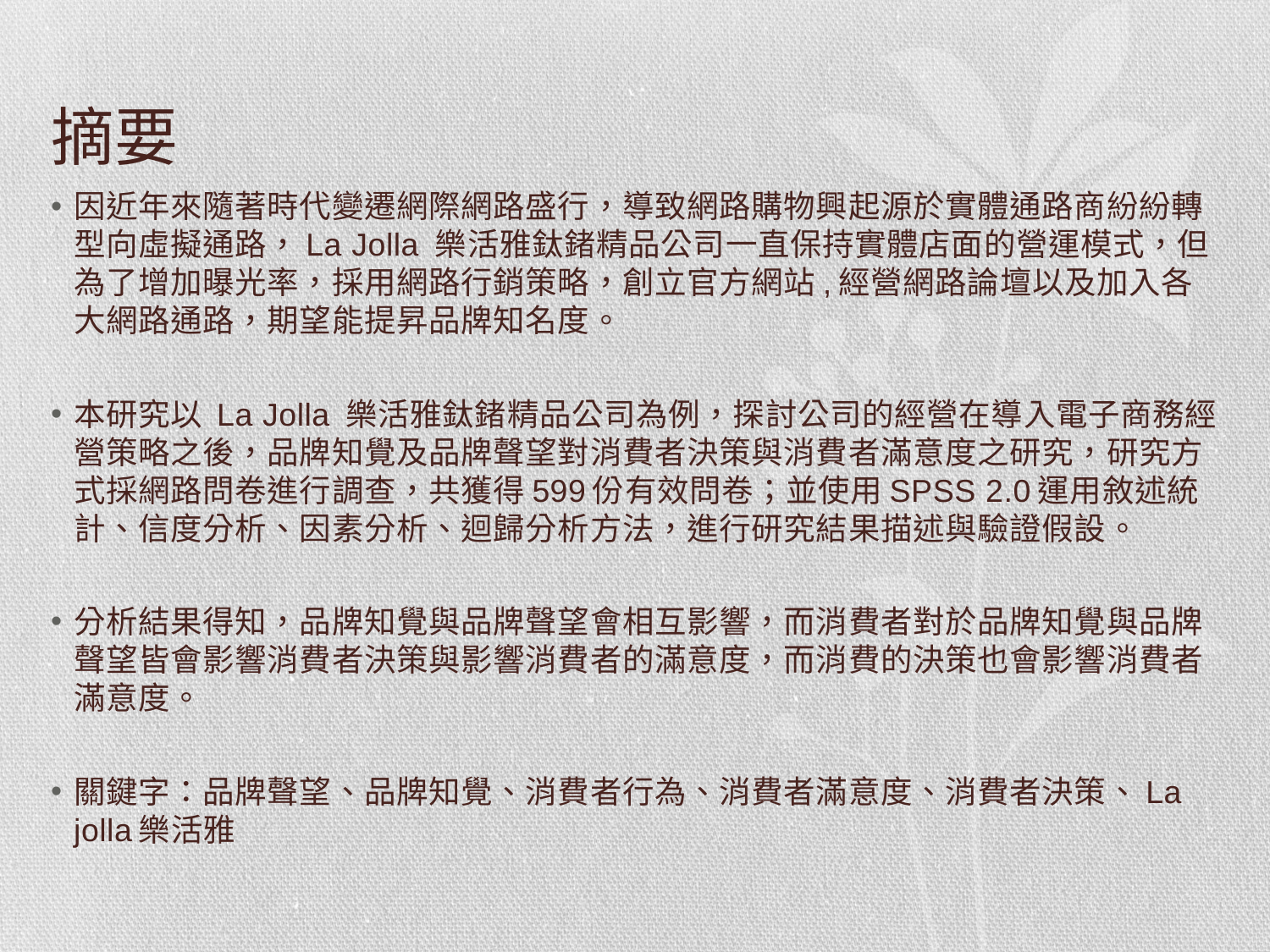

# 摘要
因近年來隨著時代變遷網際網路盛行，導致網路購物興起源於實體通路商紛紛轉型向虛擬通路，La Jolla 樂活雅鈦鍺精品公司一直保持實體店面的營運模式，但為了增加曝光率，採用網路行銷策略，創立官方網站,經營網路論壇以及加入各大網路通路，期望能提昇品牌知名度。

本研究以 La Jolla 樂活雅鈦鍺精品公司為例，探討公司的經營在導入電子商務經營策略之後，品牌知覺及品牌聲望對消費者決策與消費者滿意度之研究，研究方式採網路問卷進行調查，共獲得599份有效問卷；並使用SPSS 2.0運用敘述統計、信度分析、因素分析、迴歸分析方法，進行研究結果描述與驗證假設。

分析結果得知，品牌知覺與品牌聲望會相互影響，而消費者對於品牌知覺與品牌聲望皆會影響消費者決策與影響消費者的滿意度，而消費的決策也會影響消費者滿意度。

關鍵字：品牌聲望、品牌知覺、消費者行為、消費者滿意度、消費者決策、La jolla樂活雅